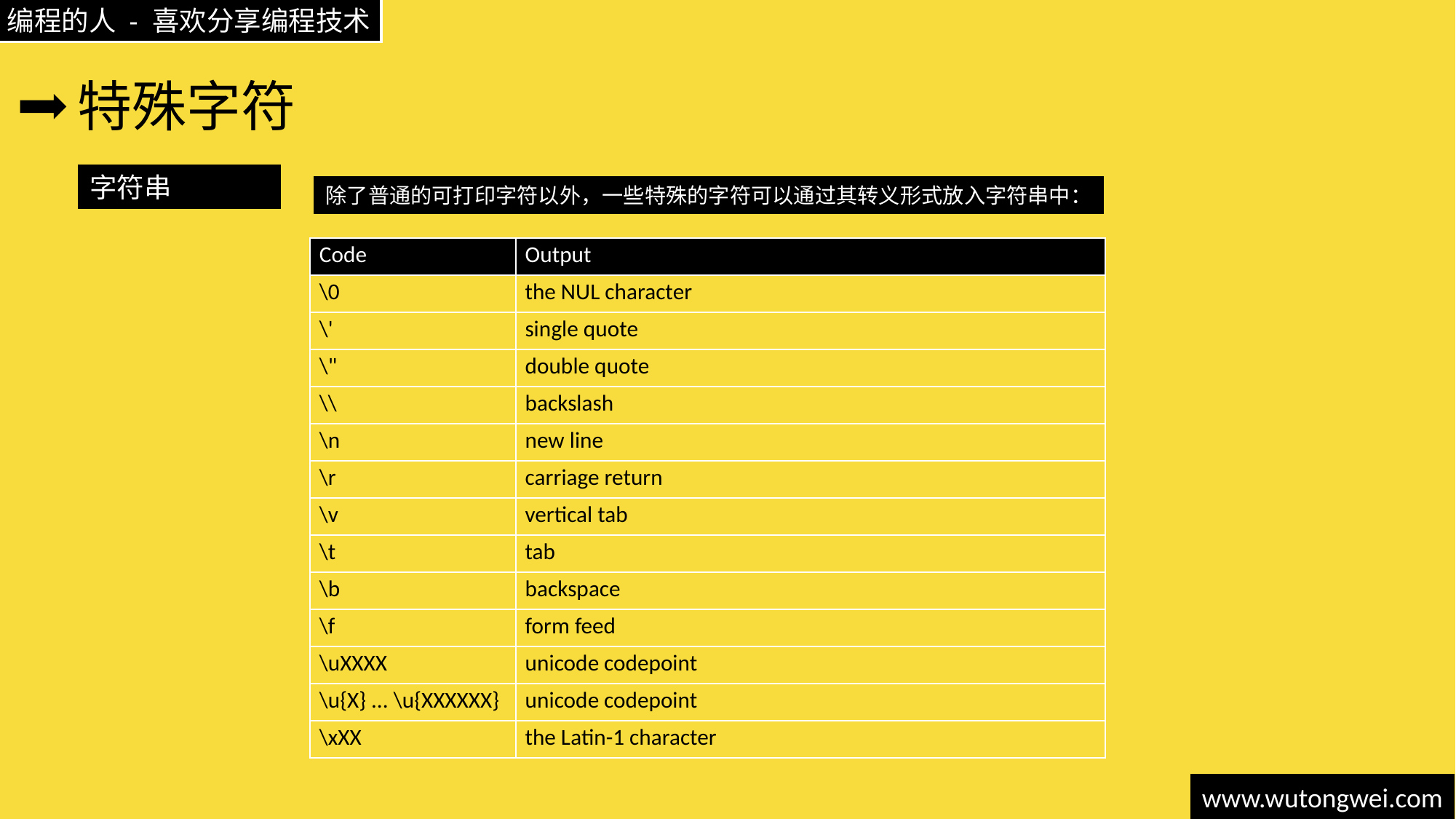

# 特殊字符
字符串
除了普通的可打印字符以外，一些特殊的字符可以通过其转义形式放入字符串中：
| Code | Output |
| --- | --- |
| \0 | the NUL character |
| \' | single quote |
| \" | double quote |
| \\ | backslash |
| \n | new line |
| \r | carriage return |
| \v | vertical tab |
| \t | tab |
| \b | backspace |
| \f | form feed |
| \uXXXX | unicode codepoint |
| \u{X} ... \u{XXXXXX} | unicode codepoint |
| \xXX | the Latin-1 character |